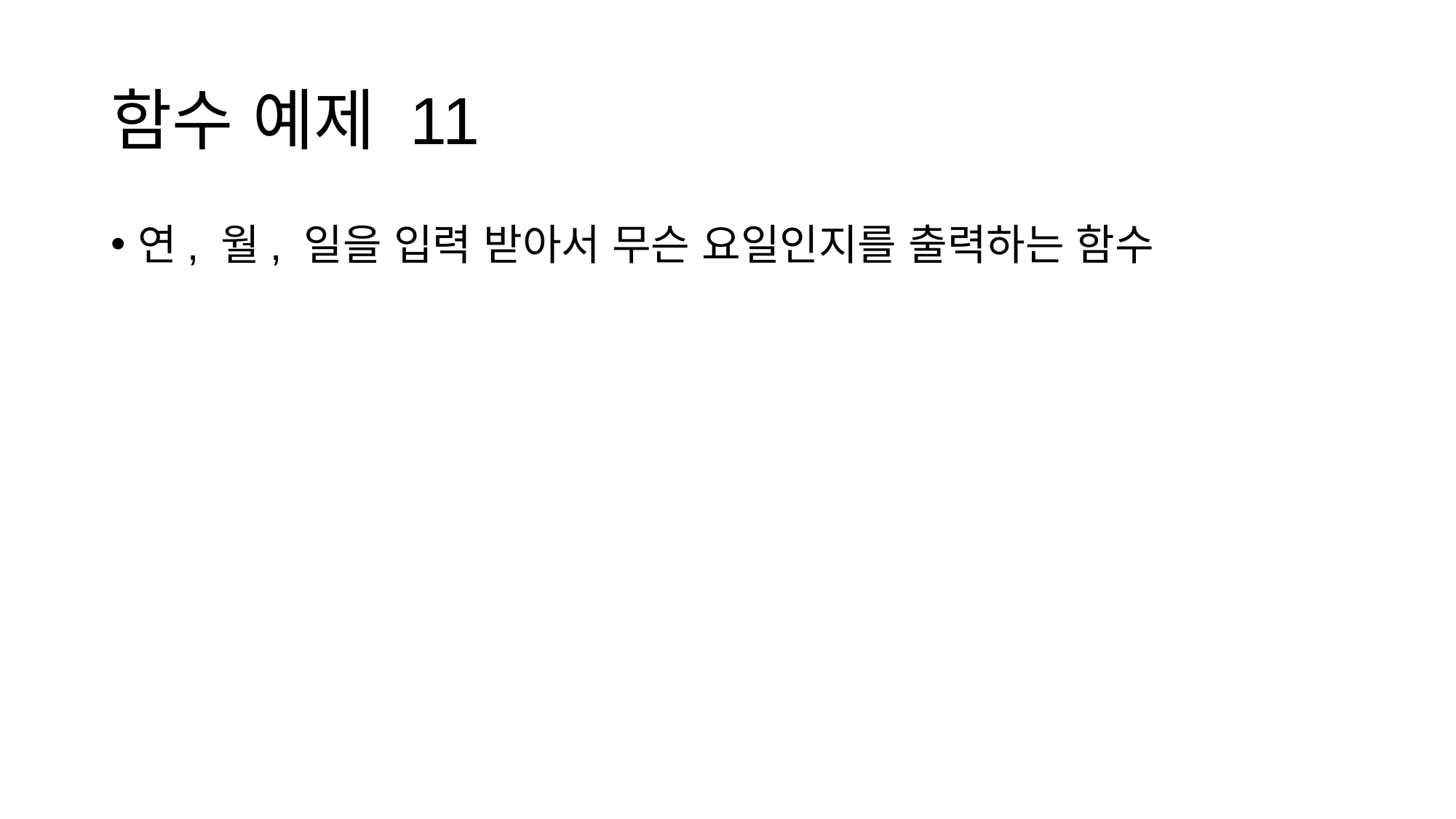

# 함수 예제 11
연, 월, 일을 입력 받아서 무슨 요일인지를 출력하는 함수